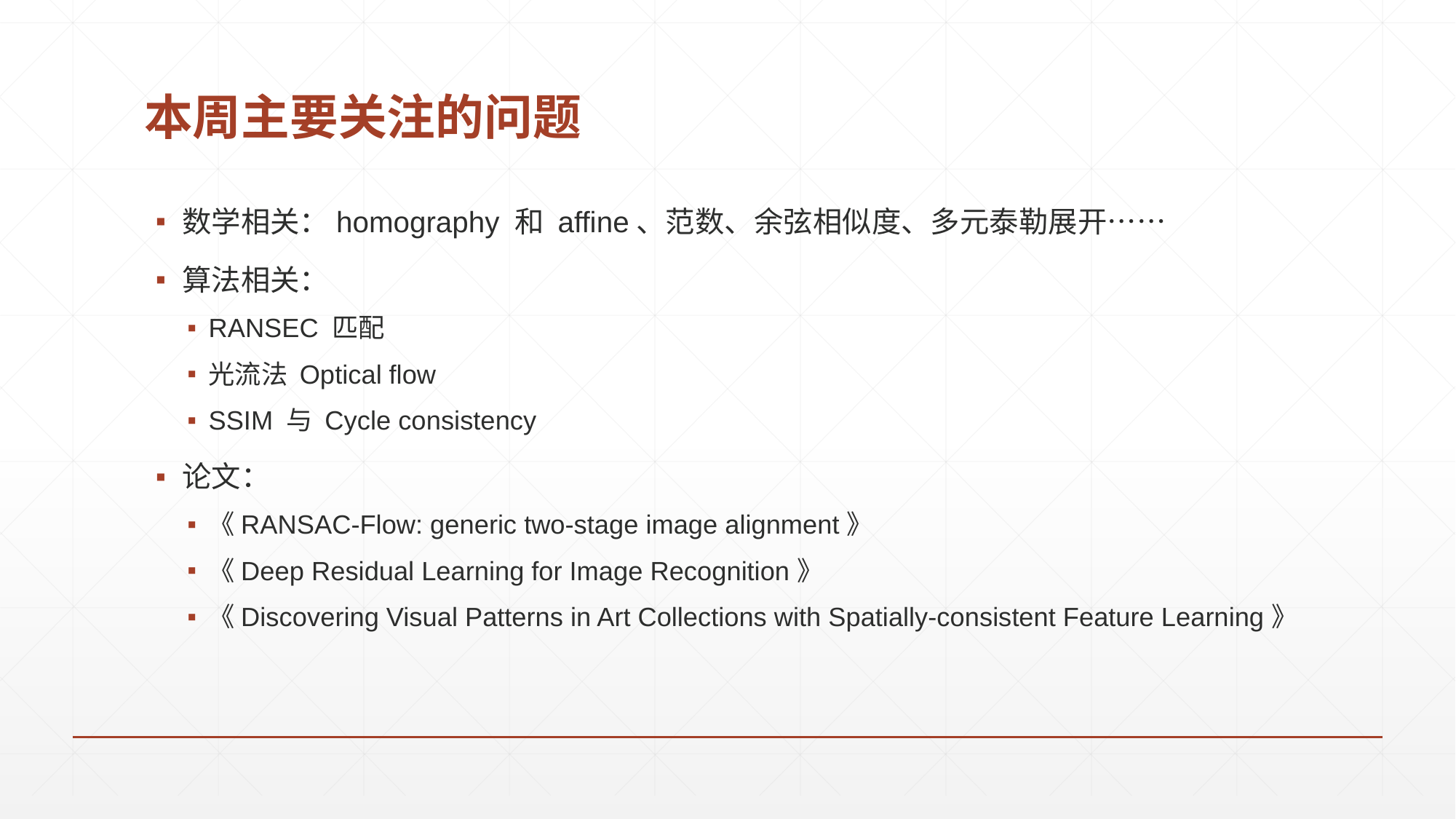

# 本周主要关注的问题
数学相关：homography 和 affine、范数、余弦相似度、多元泰勒展开……
算法相关：
RANSEC 匹配
光流法 Optical flow
SSIM 与 Cycle consistency
论文：
《RANSAC-Flow: generic two-stage image alignment》
《Deep Residual Learning for Image Recognition》
《Discovering Visual Patterns in Art Collections with Spatially-consistent Feature Learning》